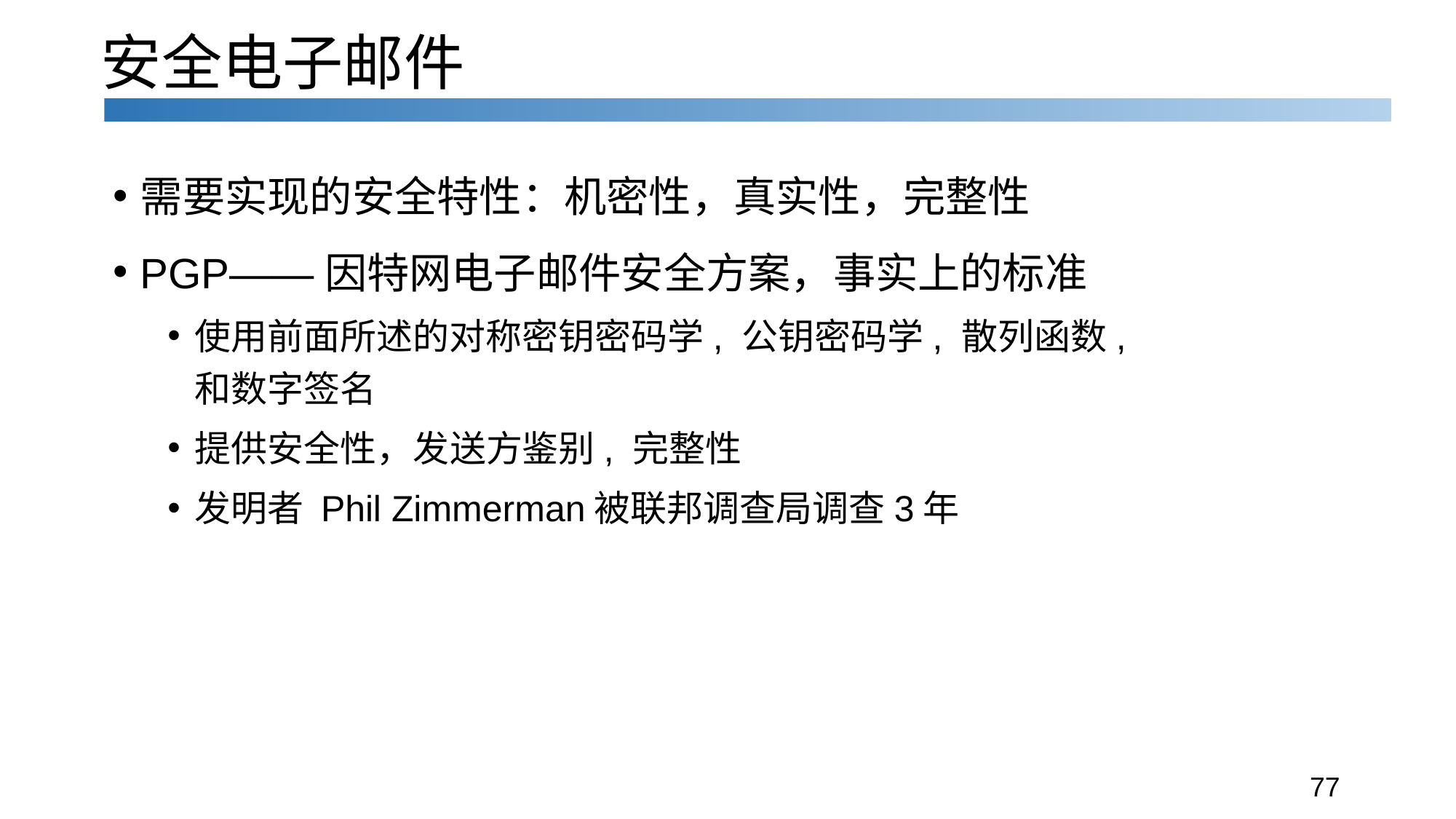

# 安全电子邮件

需要实现的安全特性：机密性，真实性，完整性
PGP——因特网电子邮件安全方案，事实上的标准
使用前面所述的对称密钥密码学, 公钥密码学, 散列函数, 和数字签名
提供安全性，发送方鉴别, 完整性
发明者 Phil Zimmerman被联邦调查局调查3年

77